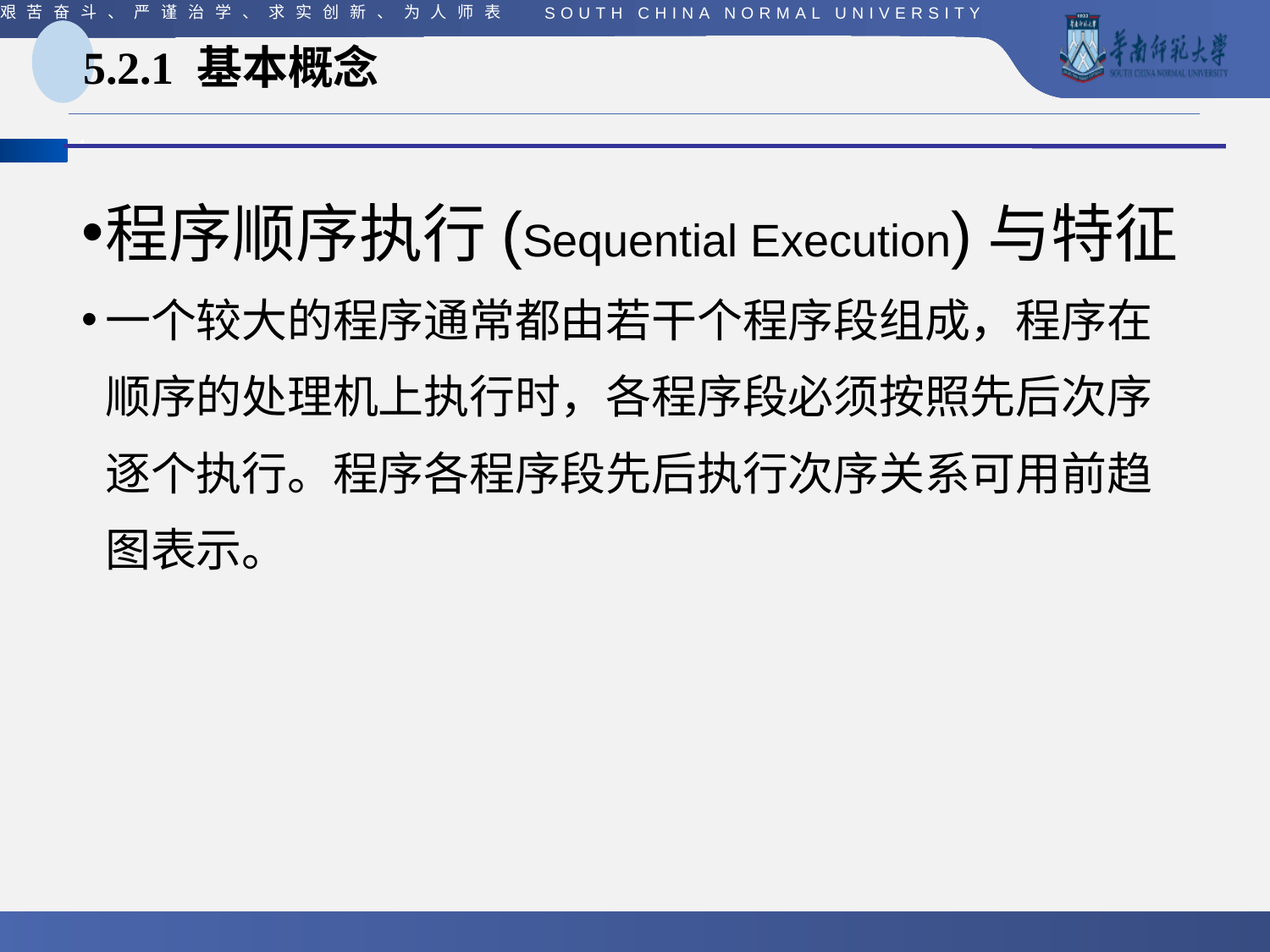

# 5.2.1 基本概念
程序顺序执行(Sequential Execution)与特征
一个较大的程序通常都由若干个程序段组成，程序在顺序的处理机上执行时，各程序段必须按照先后次序逐个执行。程序各程序段先后执行次序关系可用前趋图表示。

4